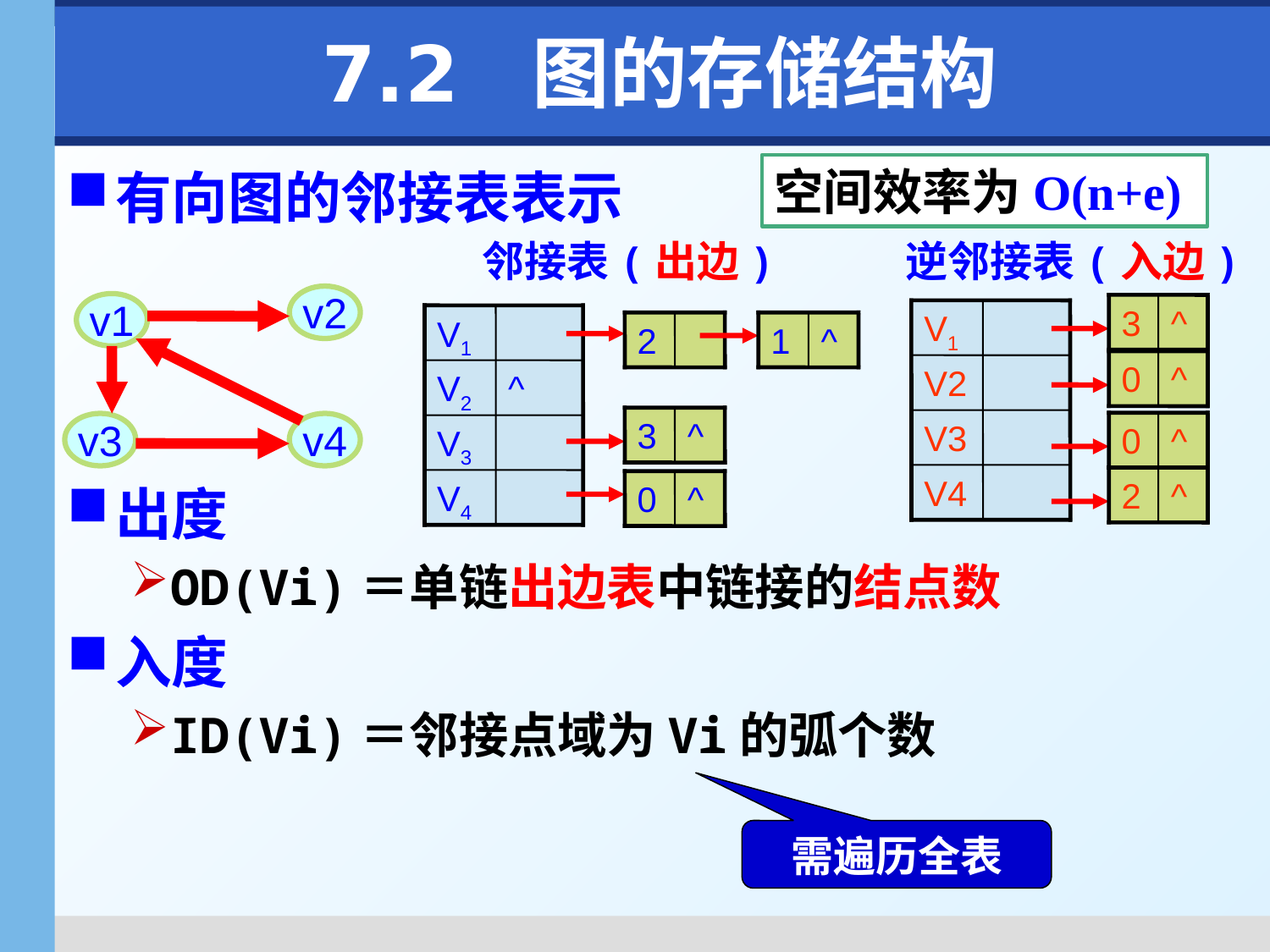

# 7.2  图的存储结构
空间效率为O(n+e)
有向图的邻接表表示

出度
OD(Vi)＝单链出边表中链接的结点数
入度
ID(Vi)＝邻接点域为Vi的弧个数
邻接表(出边)
逆邻接表(入边)
3

^

0

^

0

^

2

^

V1

V2

V3

V4

v2
v1
V1

2

1

^

V2

^

3

^

V3

V4

0

^

v3
v4

需遍历全表